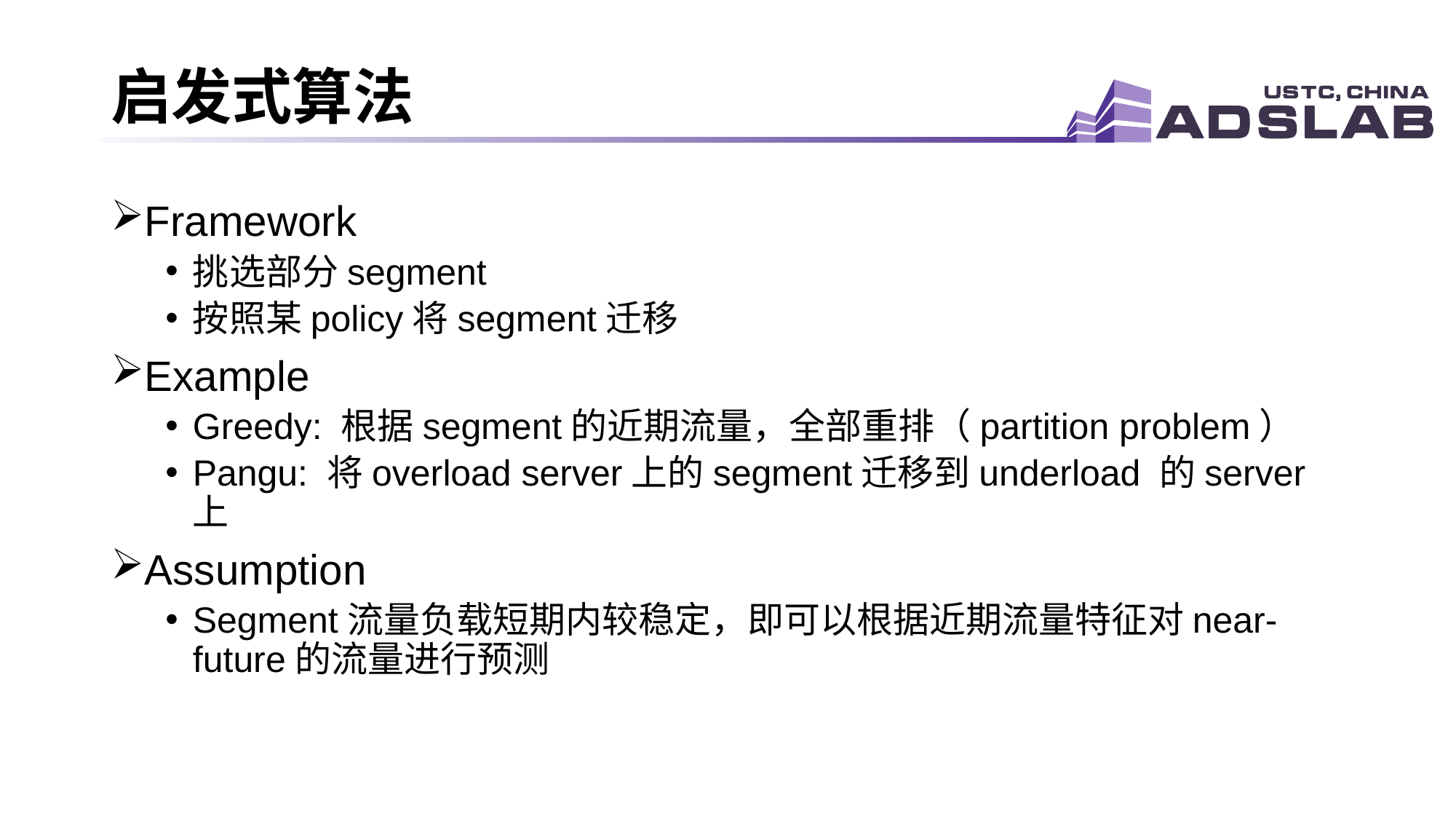

# 启发式算法
Framework
挑选部分segment
按照某policy将segment迁移
Example
Greedy: 根据segment的近期流量，全部重排（partition problem）
Pangu: 将overload server上的segment迁移到underload 的server上
Assumption
Segment流量负载短期内较稳定，即可以根据近期流量特征对near-future的流量进行预测

14